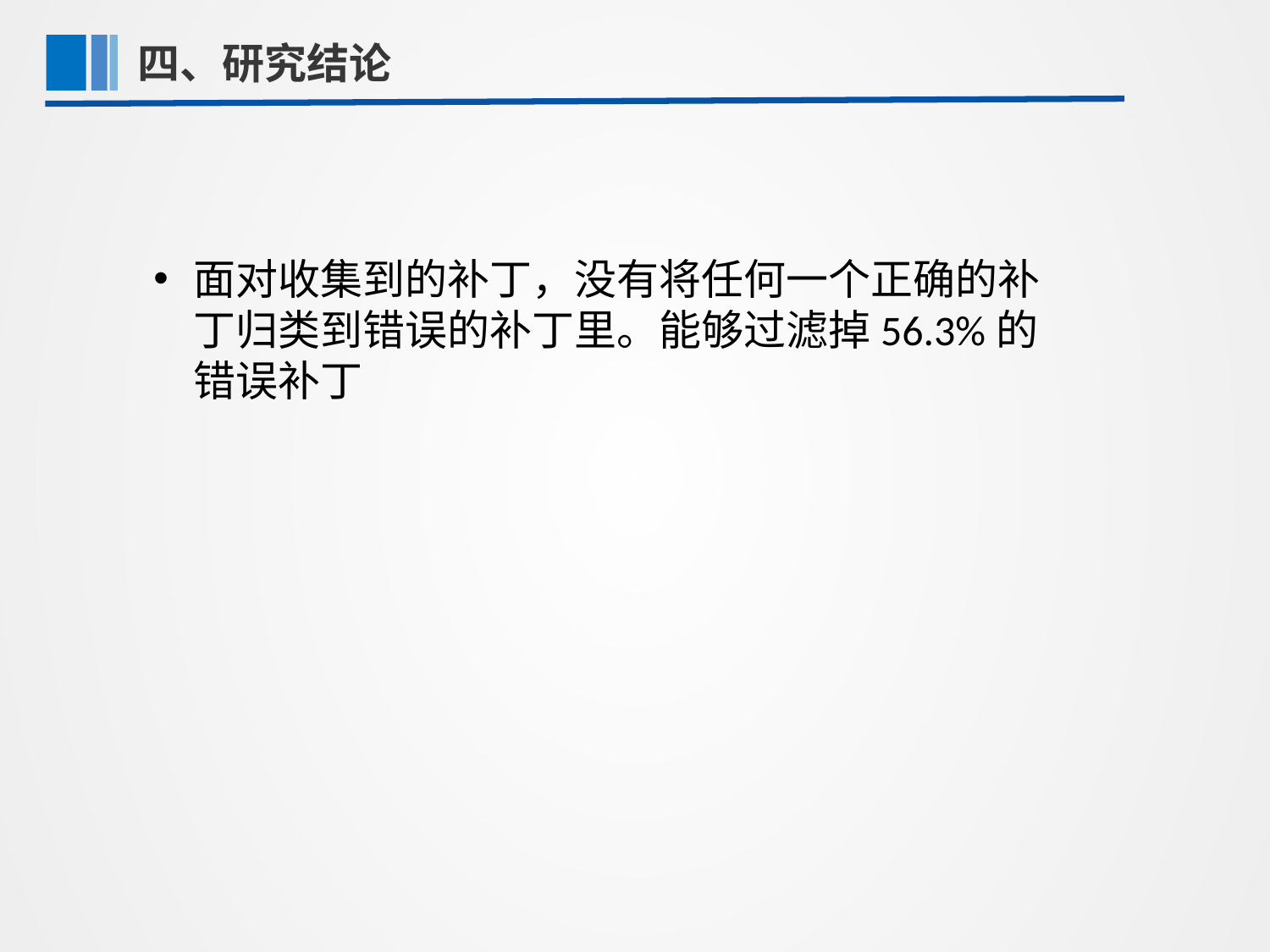

四、研究结论

第一部分
面对收集到的补丁，没有将任何一个正确的补丁归类到错误的补丁里。能够过滤掉56.3%的错误补丁